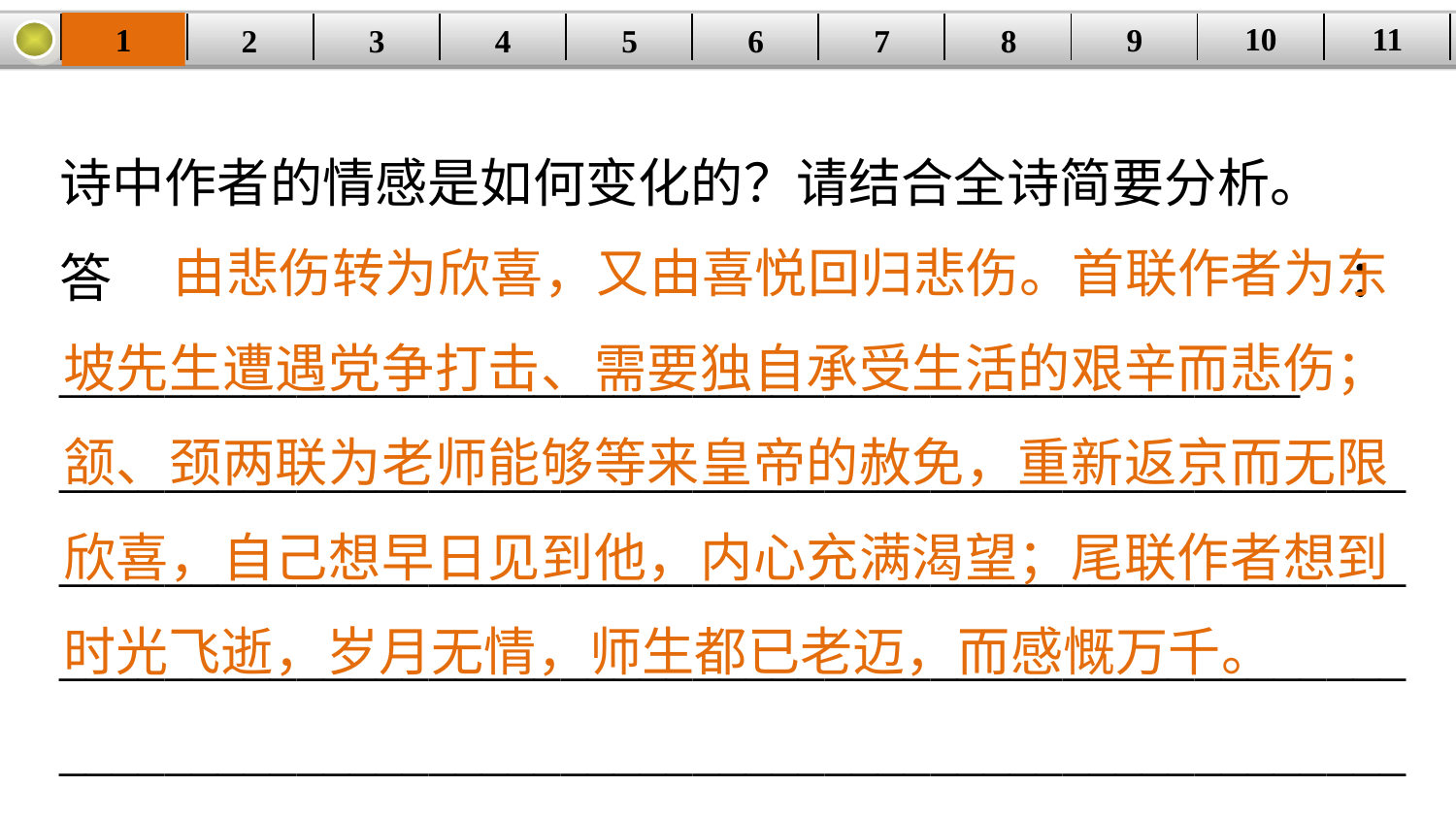

10

11
9
1
3
4
5
6
8
2
|  |  |  |  |  |  |  |  |  |  |  |
| --- | --- | --- | --- | --- | --- | --- | --- | --- | --- | --- |
7

诗中作者的情感是如何变化的？请结合全诗简要分析。
答：_______________________________________________
____________________________________________________________________________________________________________________________________________________________________________________________________________
        由悲伤转为欣喜，又由喜悦回归悲伤。首联作者为东坡先生遭遇党争打击、需要独自承受生活的艰辛而悲伤；颔、颈两联为老师能够等来皇帝的赦免，重新返京而无限欣喜，自己想早日见到他，内心充满渴望；尾联作者想到时光飞逝，岁月无情，师生都已老迈，而感慨万千。